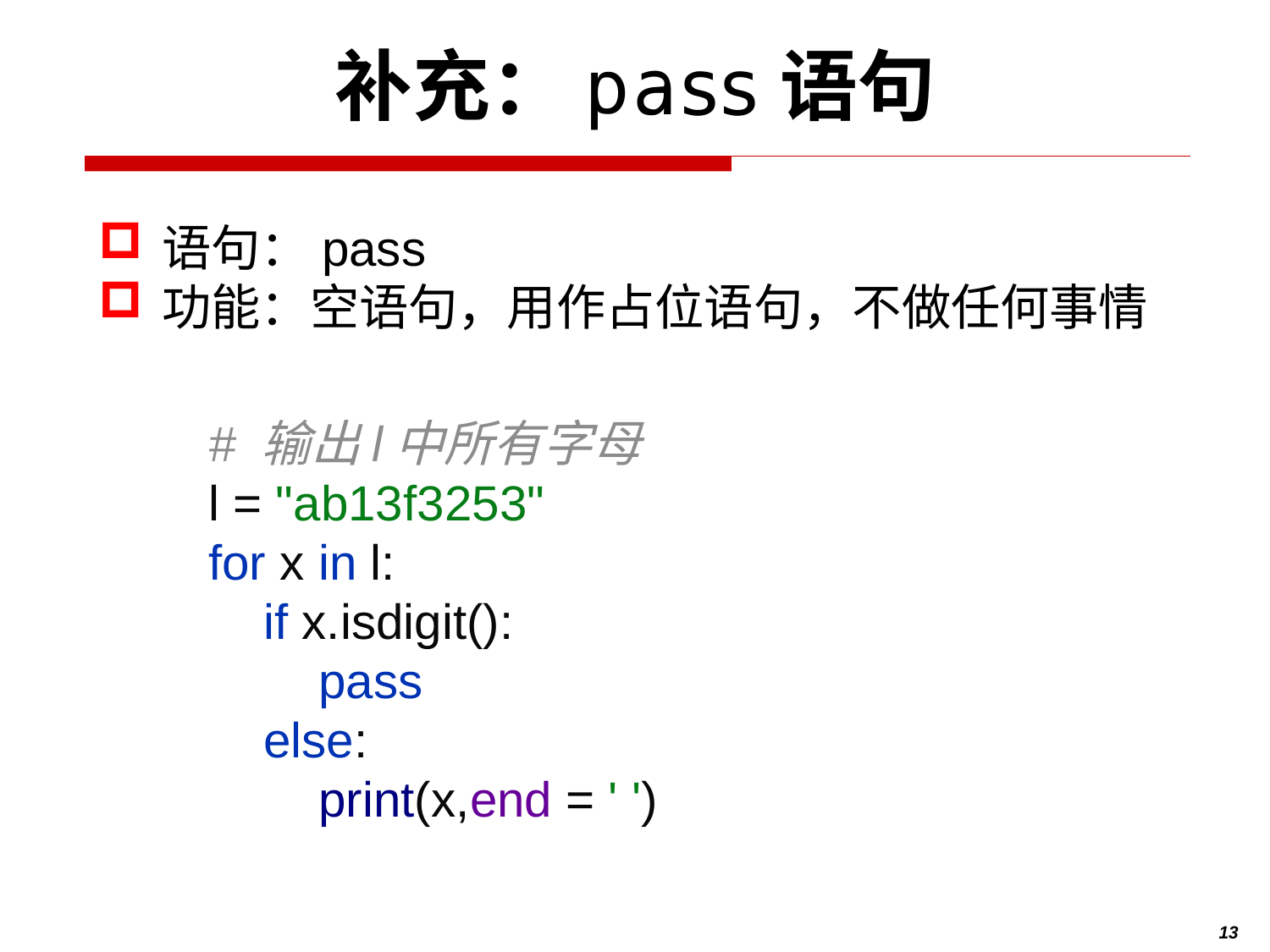

# 补充：pass语句
语句：pass
功能：空语句，用作占位语句，不做任何事情
# 输出l中所有字母 l = "ab13f3253" for x in l: if x.isdigit(): pass else: print(x,end = ' ')

13